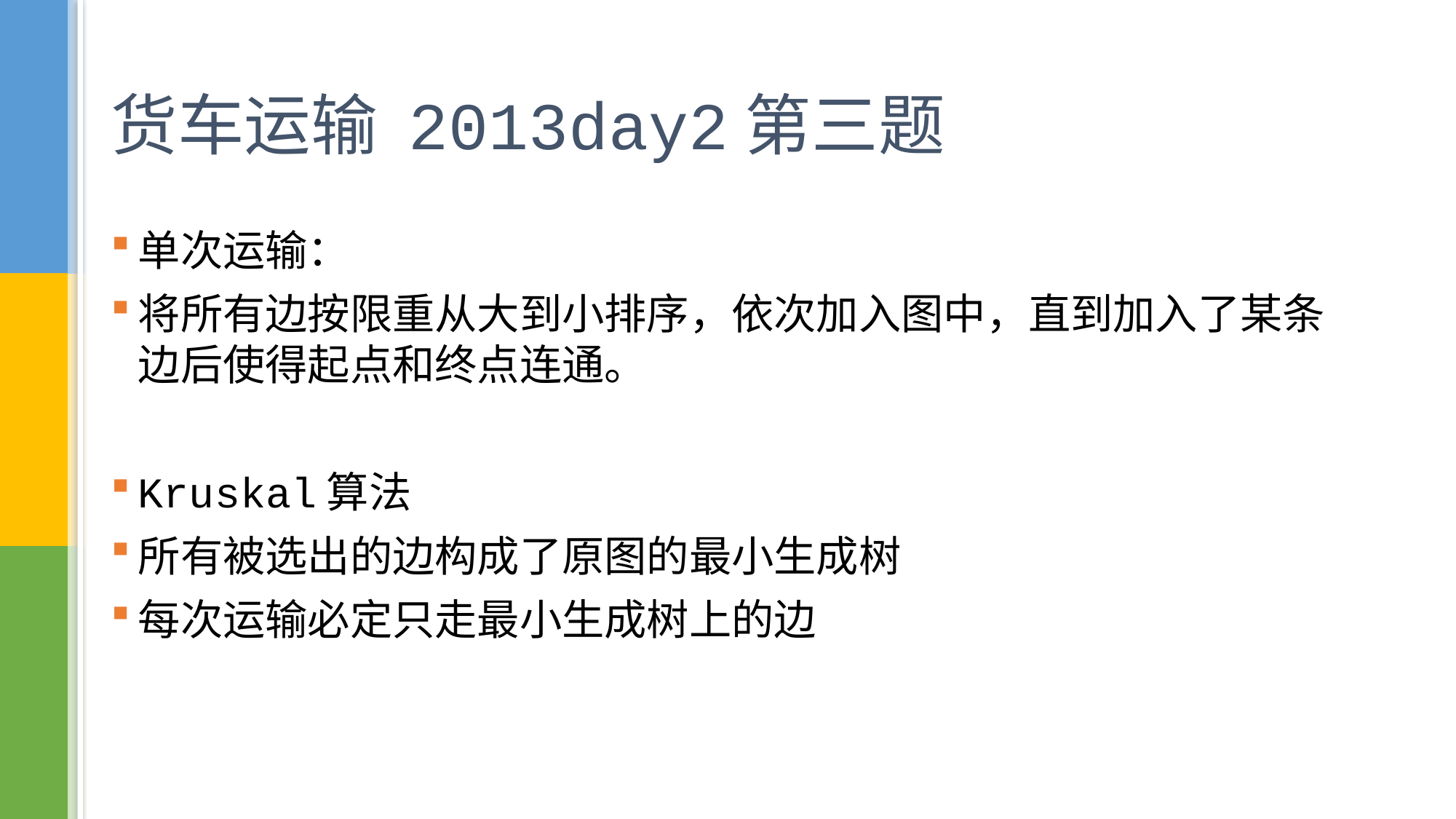

# 货车运输 2013day2第三题
单次运输：
将所有边按限重从大到小排序，依次加入图中，直到加入了某条边后使得起点和终点连通。

Kruskal算法
所有被选出的边构成了原图的最小生成树
每次运输必定只走最小生成树上的边